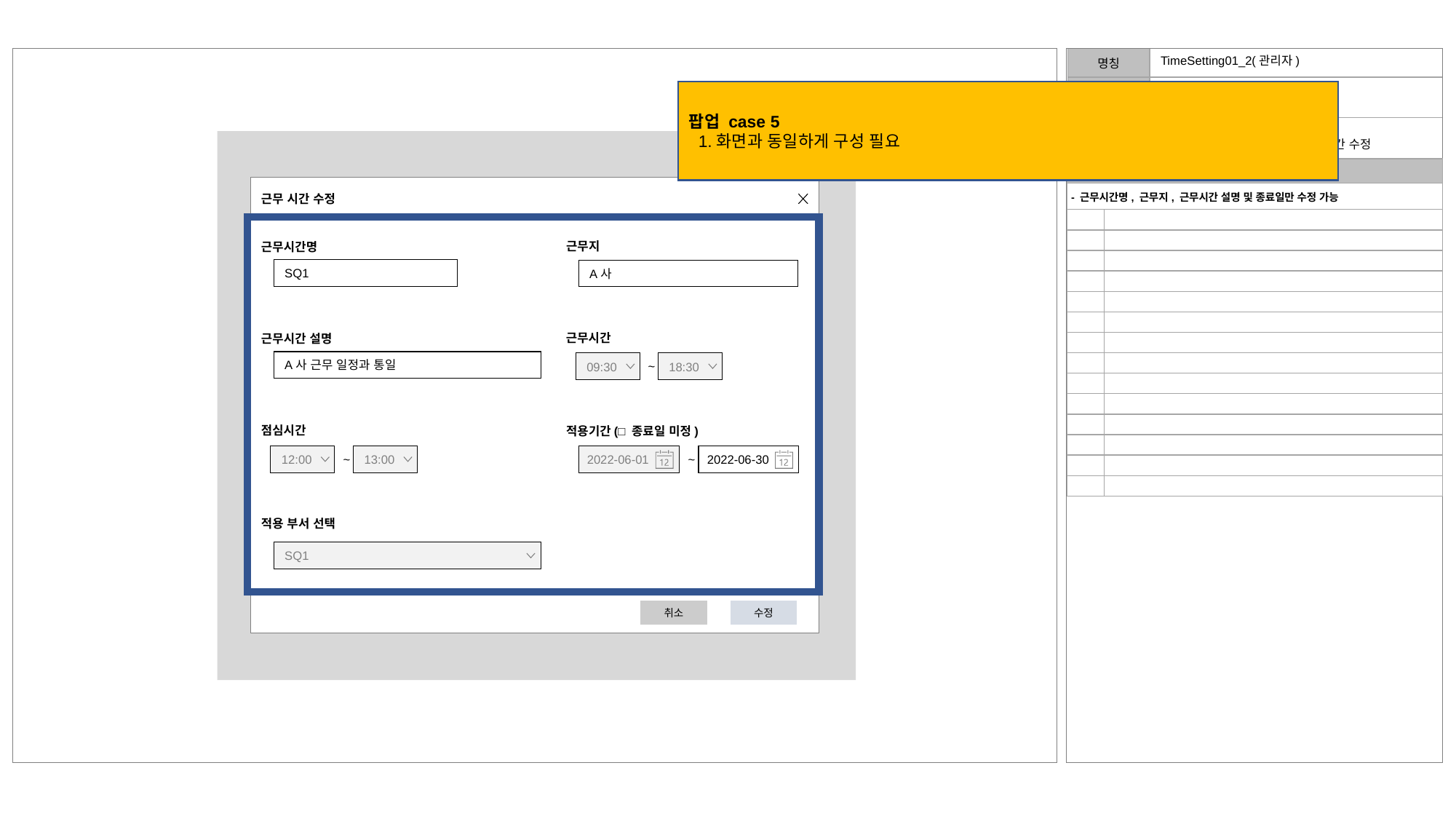

# TimeSetting01_2(관리자)
팝업 case 5
  1.화면과 동일하게 구성 필요
tmst01_2

설정 > 근무 시간 관리 > 근무 시간 수정
| Description |  |
| --- | --- |
| - 근무시간명, 근무지, 근무시간 설명 및 종료일만 수정 가능 |  |
|  |  |
|  |  |
|  |  |
|  |  |
|  |  |
|  |  |
|  |  |
|  |  |
|  |  |
|  |  |
|  |  |
|  |  |
|  |  |
|  |  |

근무 시간 수정

근무지
A사
근무시간명
SQ1
근무시간
근무시간 설명
A사 근무 일정과 통일
09:30

18:30

~
점심시간
적용기간(□ 종료일 미정)
2022-06-30

2022-06-01

~
12:00

13:00

~
적용 부서 선택
SQ1
SQ1
X

취소
수정